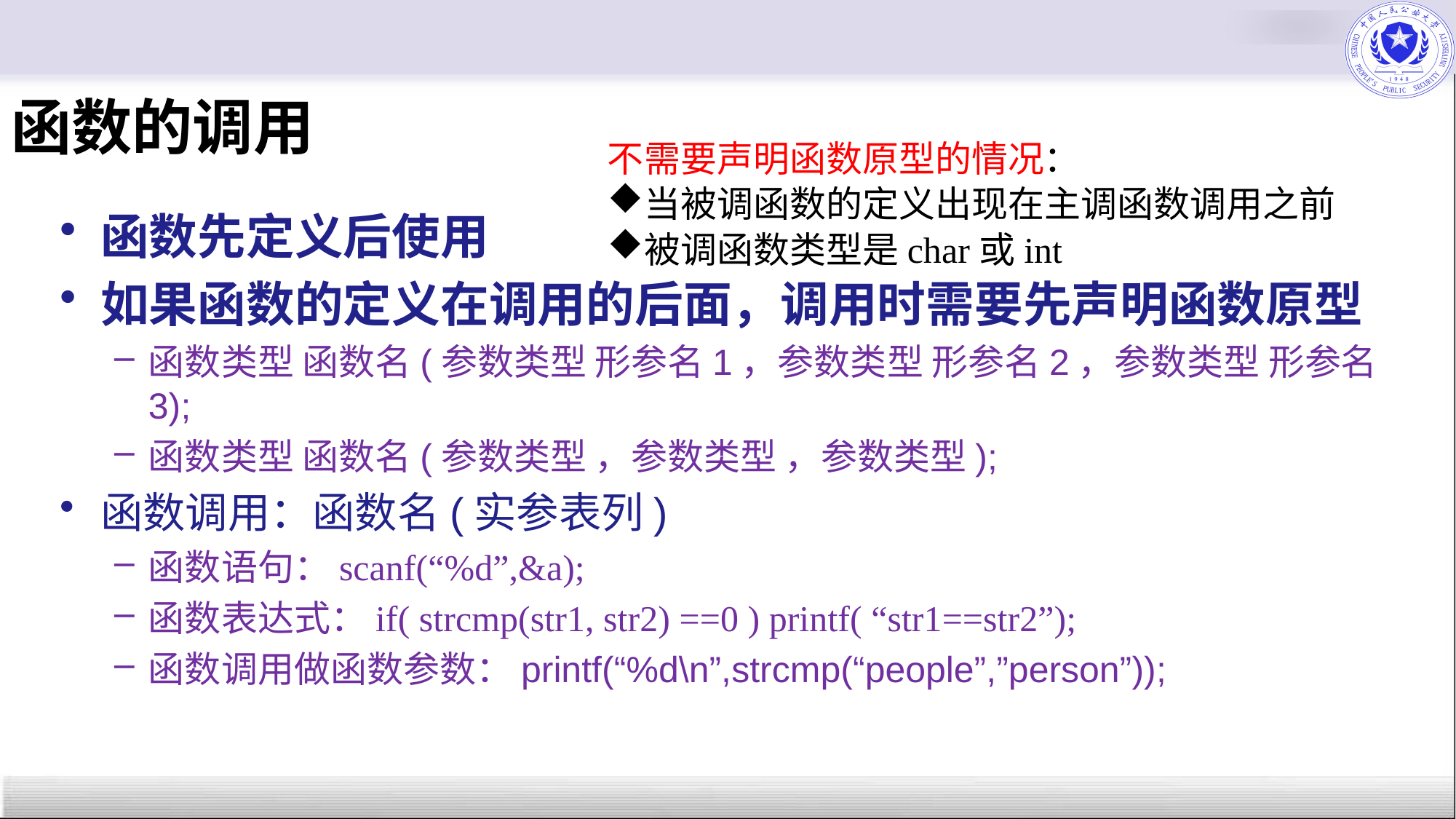

# 函数的调用
不需要声明函数原型的情况：
当被调函数的定义出现在主调函数调用之前
被调函数类型是char或int
函数先定义后使用
如果函数的定义在调用的后面，调用时需要先声明函数原型
函数类型 函数名(参数类型 形参名1，参数类型 形参名2，参数类型 形参名3);
函数类型 函数名(参数类型 ，参数类型 ，参数类型);
函数调用：函数名(实参表列)
函数语句：scanf(“%d”,&a);
函数表达式：if( strcmp(str1, str2) ==0 ) printf( “str1==str2”);
函数调用做函数参数：printf(“%d\n”,strcmp(“people”,”person”));